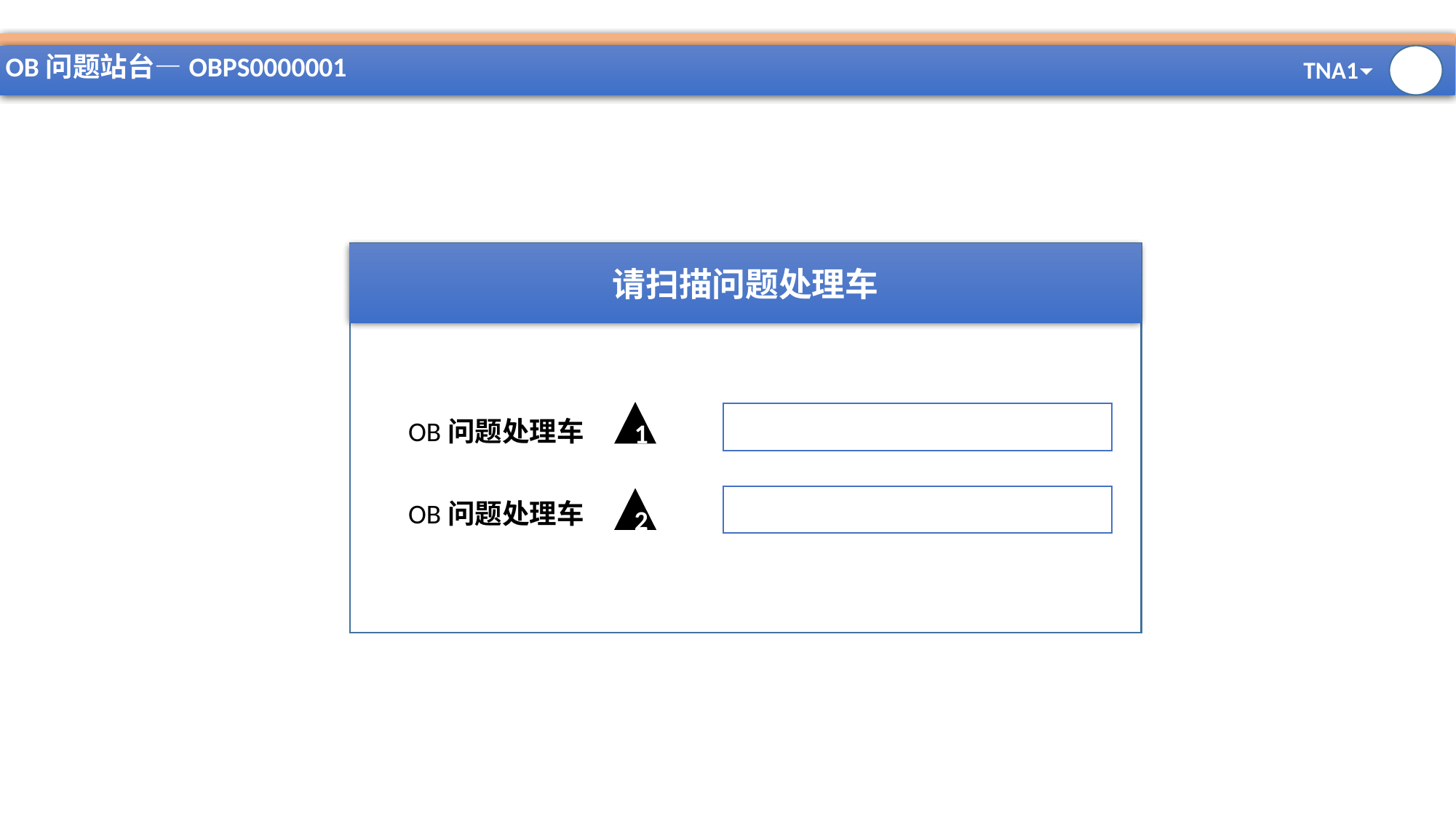

#
OB问题站台—OBPS0000001

请扫描问题处理车
OB问题处理车
1

OB问题处理车

2